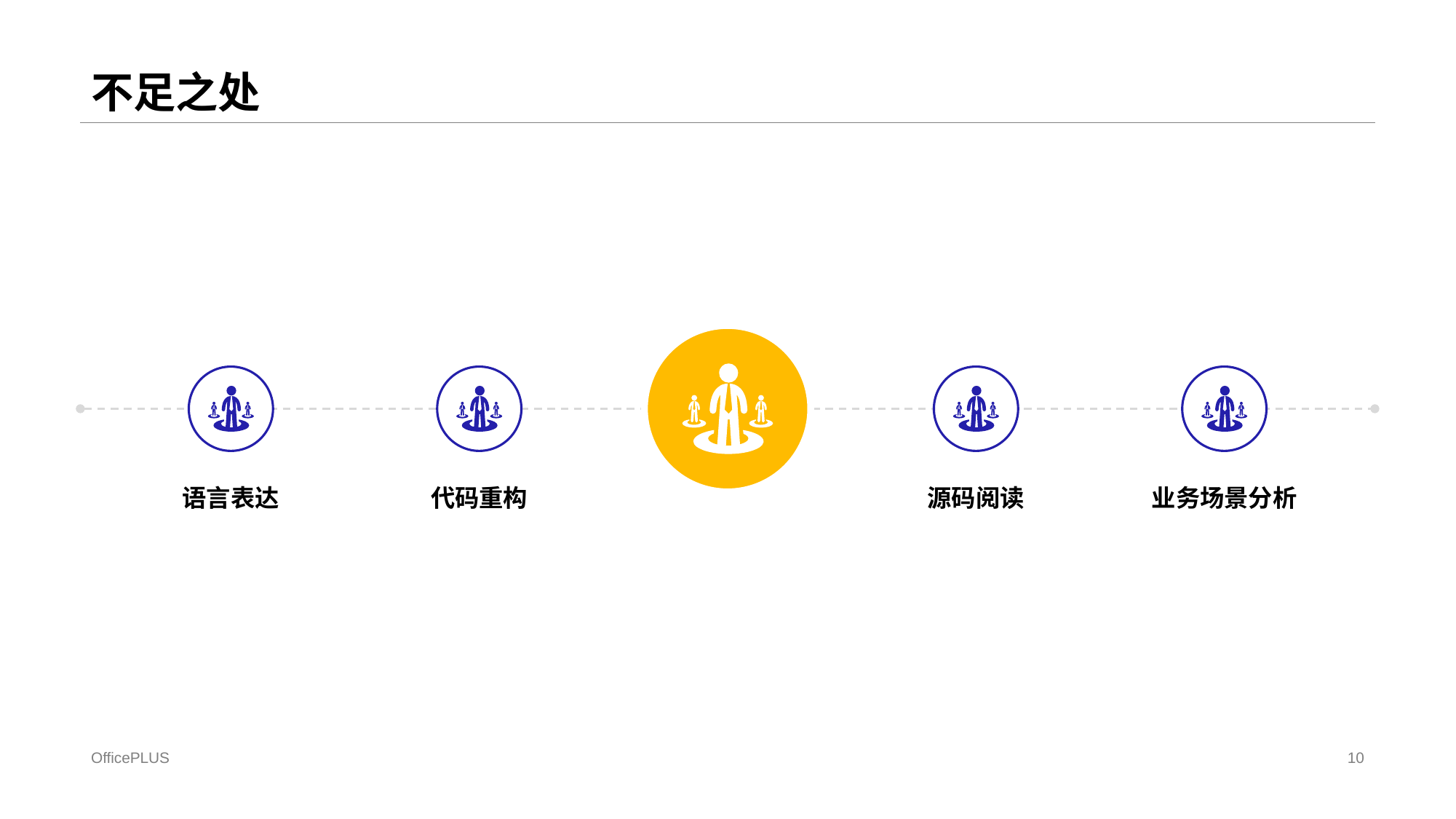

# 不足之处

语言表达
代码重构
源码阅读
业务场景分析
OfficePLUS
10